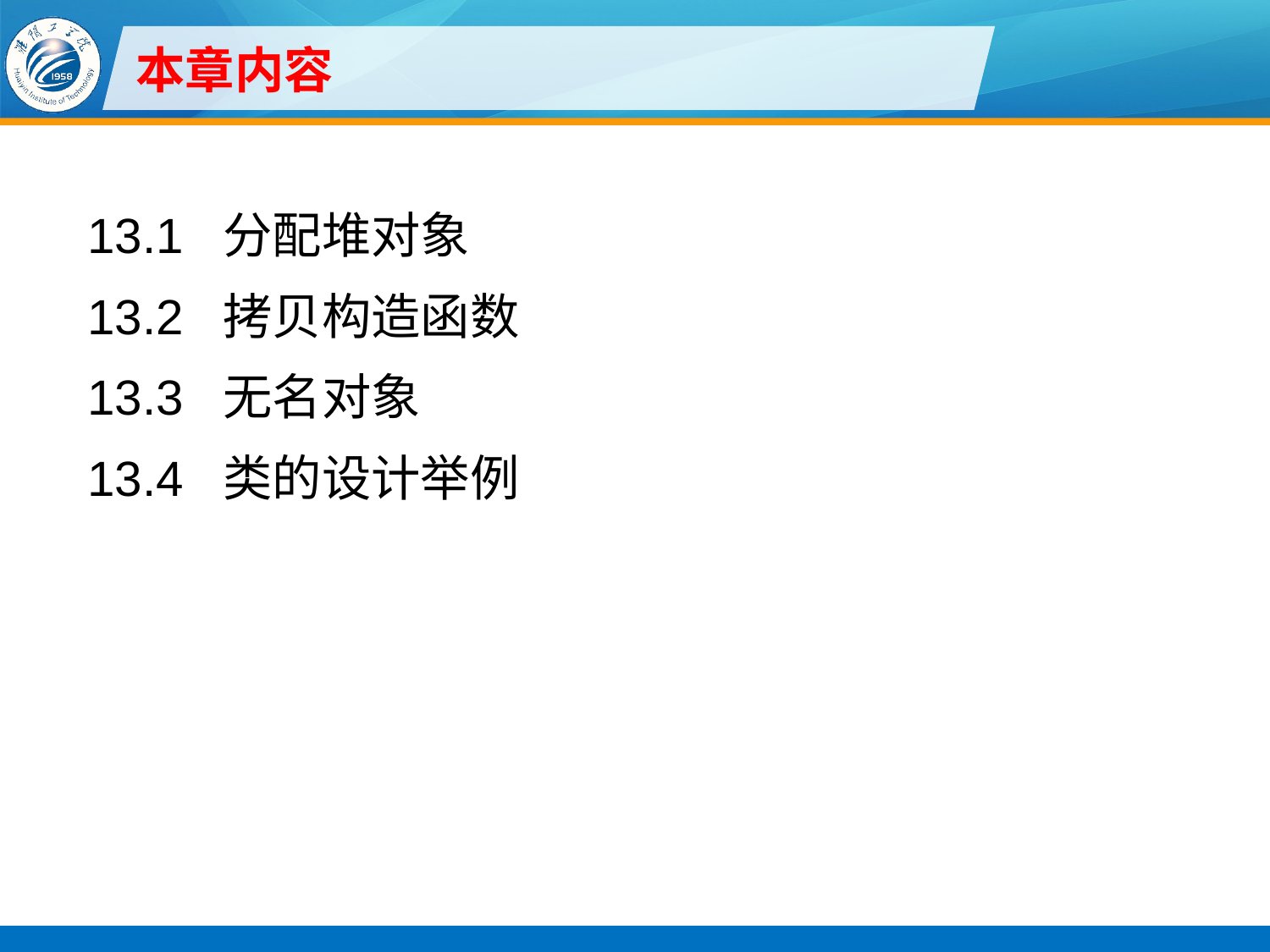

# 本章内容
13.1  分配堆对象
13.2  拷贝构造函数
13.3  无名对象
13.4  类的设计举例